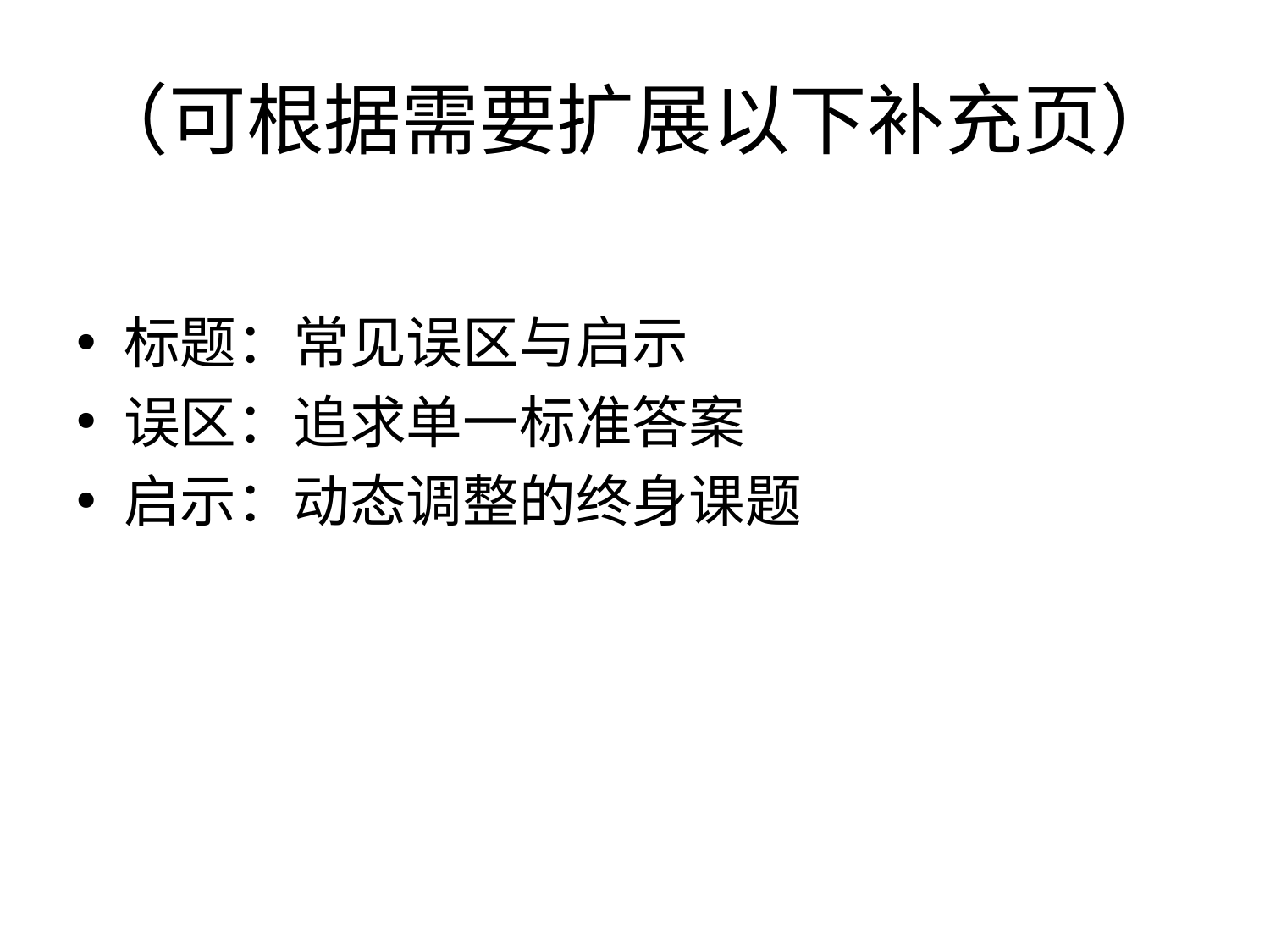

# （可根据需要扩展以下补充页）

标题：常见误区与启示
误区：追求单一标准答案
启示：动态调整的终身课题